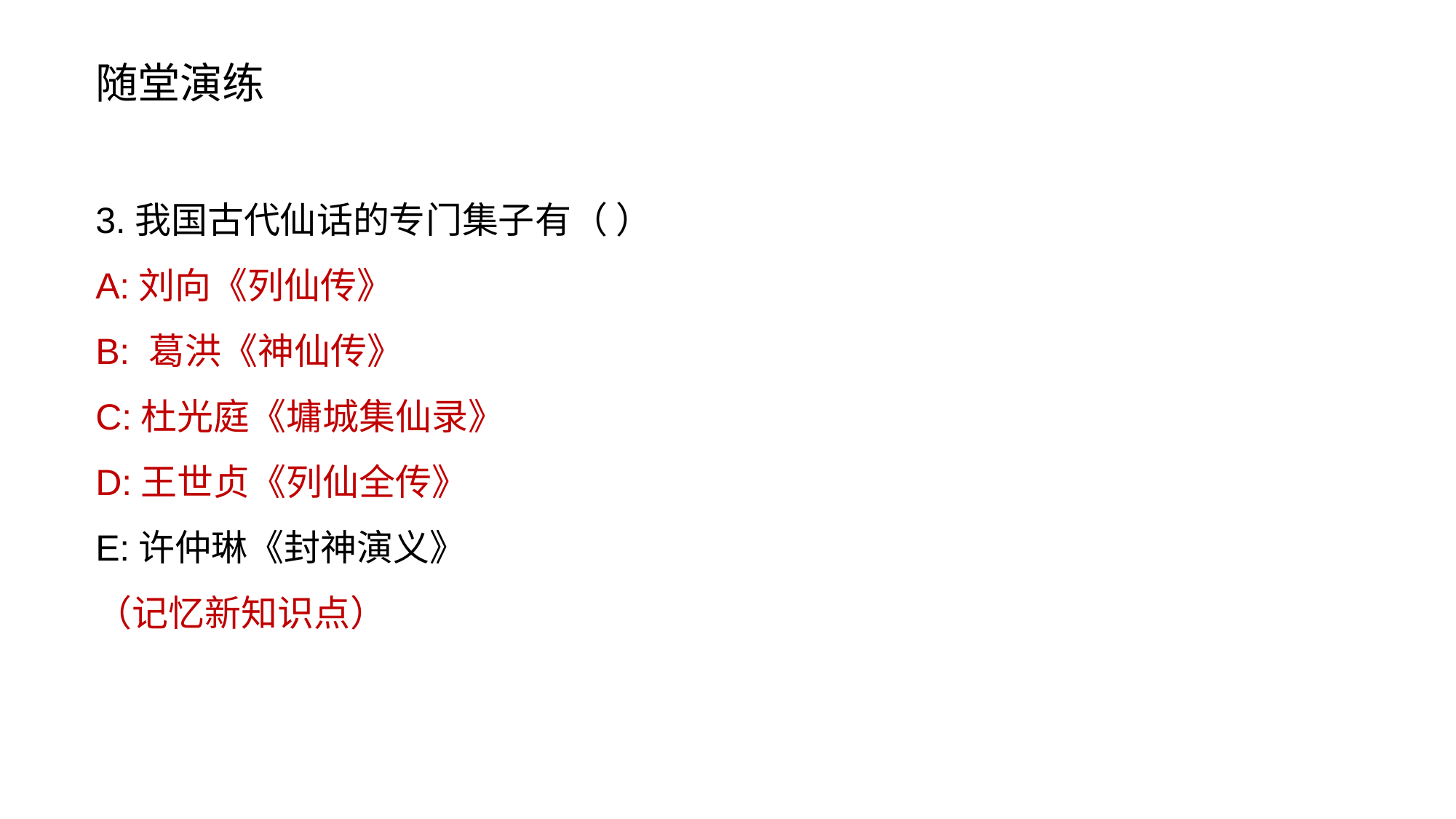

随堂演练
3.我国古代仙话的专门集子有（ ）
A:刘向《列仙传》
B: 葛洪《神仙传》
C:杜光庭《墉城集仙录》
D:王世贞《列仙全传》
E:许仲琳《封神演义》
（记忆新知识点）